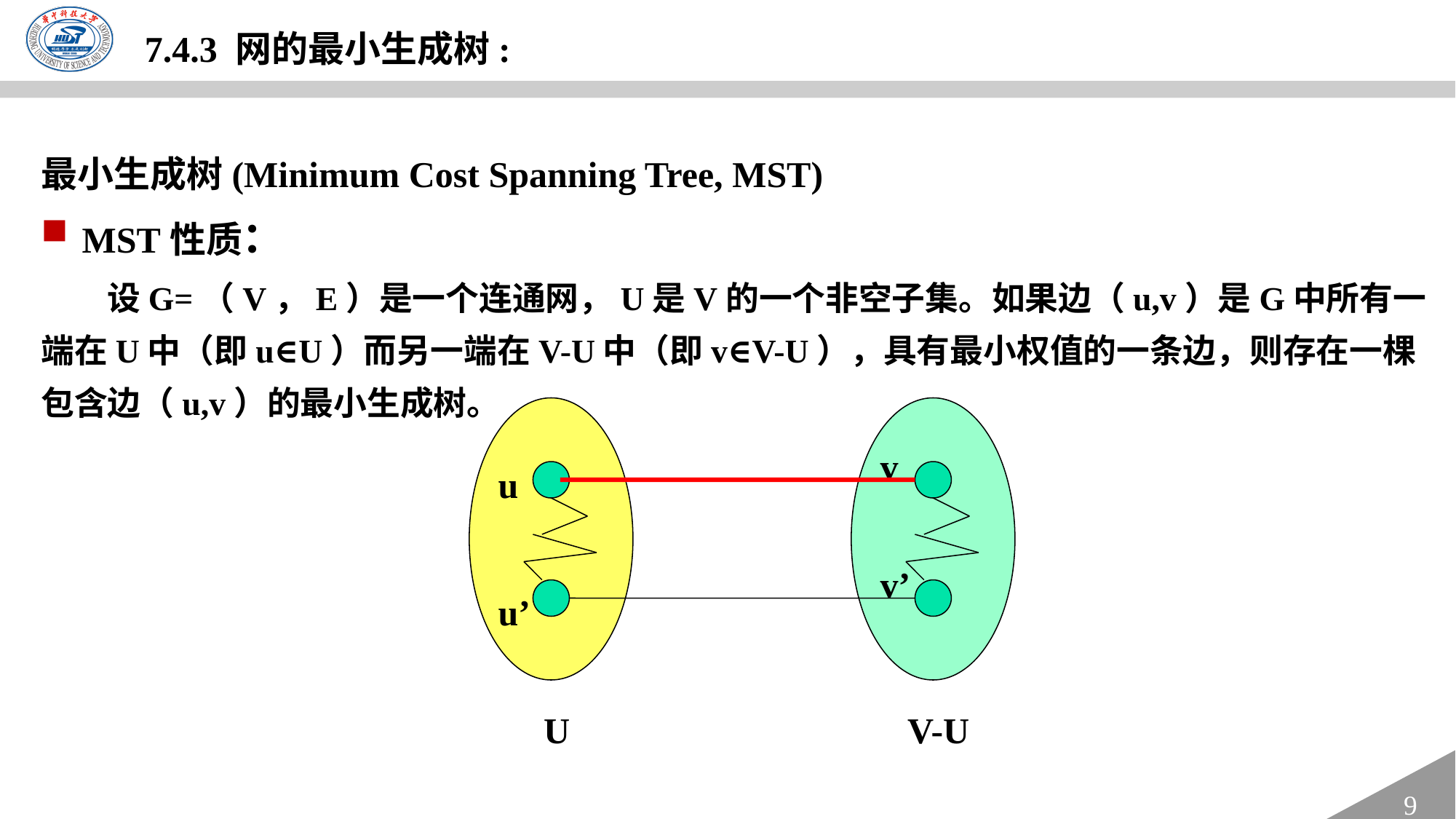

7.4.3 网的最小生成树:
最小生成树(Minimum Cost Spanning Tree, MST)
MST性质：
       设G=（V，E）是一个连通网，U是V的一个非空子集。如果边（u,v）是G中所有一端在U中（即u∈U）而另一端在V-U中（即v∈V-U），具有最小权值的一条边，则存在一棵包含边（u,v）的最小生成树。

v
u

v’

u’

U
V-U